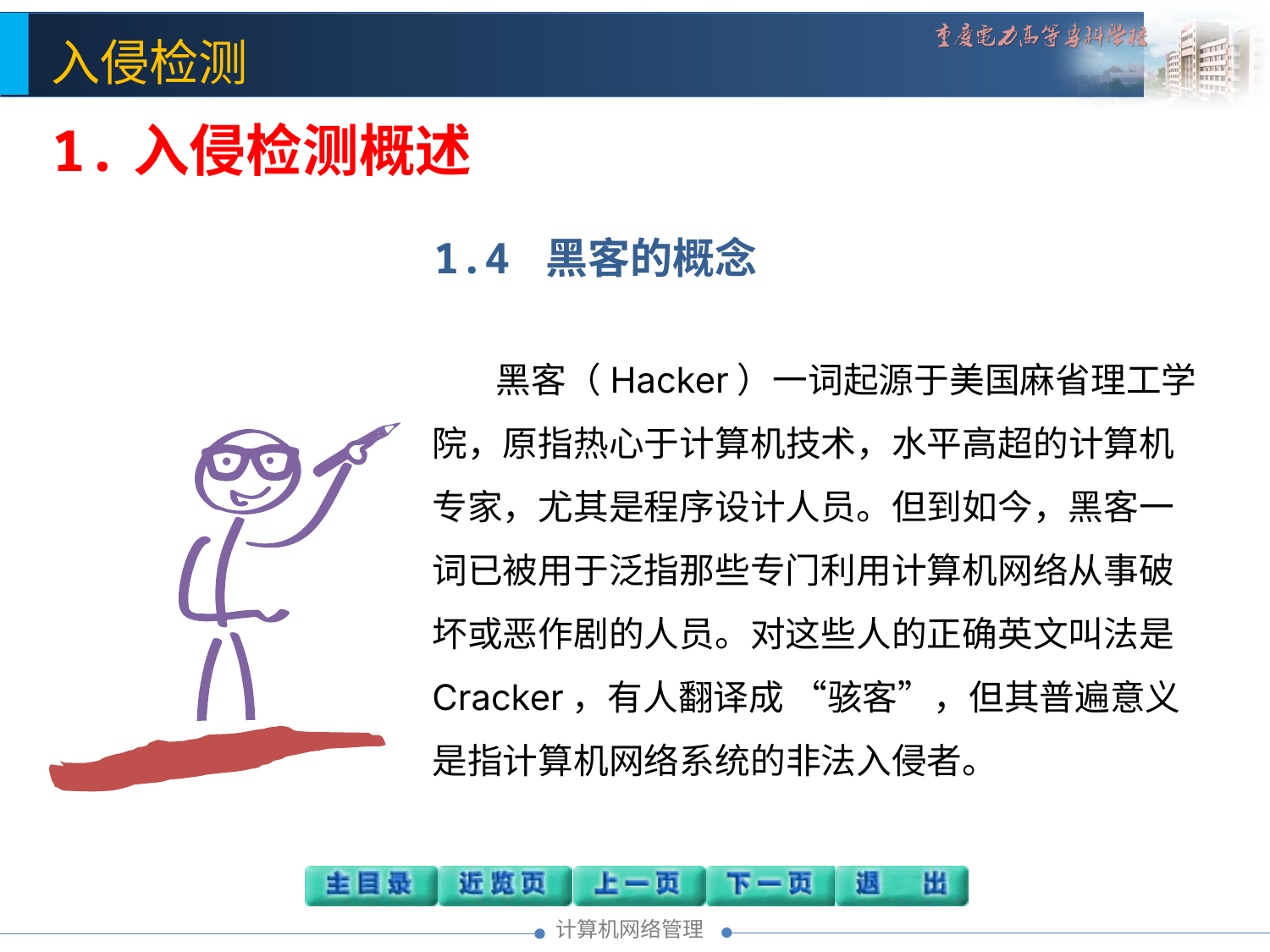

1.入侵检测概述
1.4 黑客的概念
黑客（Hacker）一词起源于美国麻省理工学院，原指热心于计算机技术，水平高超的计算机专家，尤其是程序设计人员。但到如今，黑客一词已被用于泛指那些专门利用计算机网络从事破坏或恶作剧的人员。对这些人的正确英文叫法是 Cracker，有人翻译成 “骇客”，但其普遍意义是指计算机网络系统的非法入侵者。